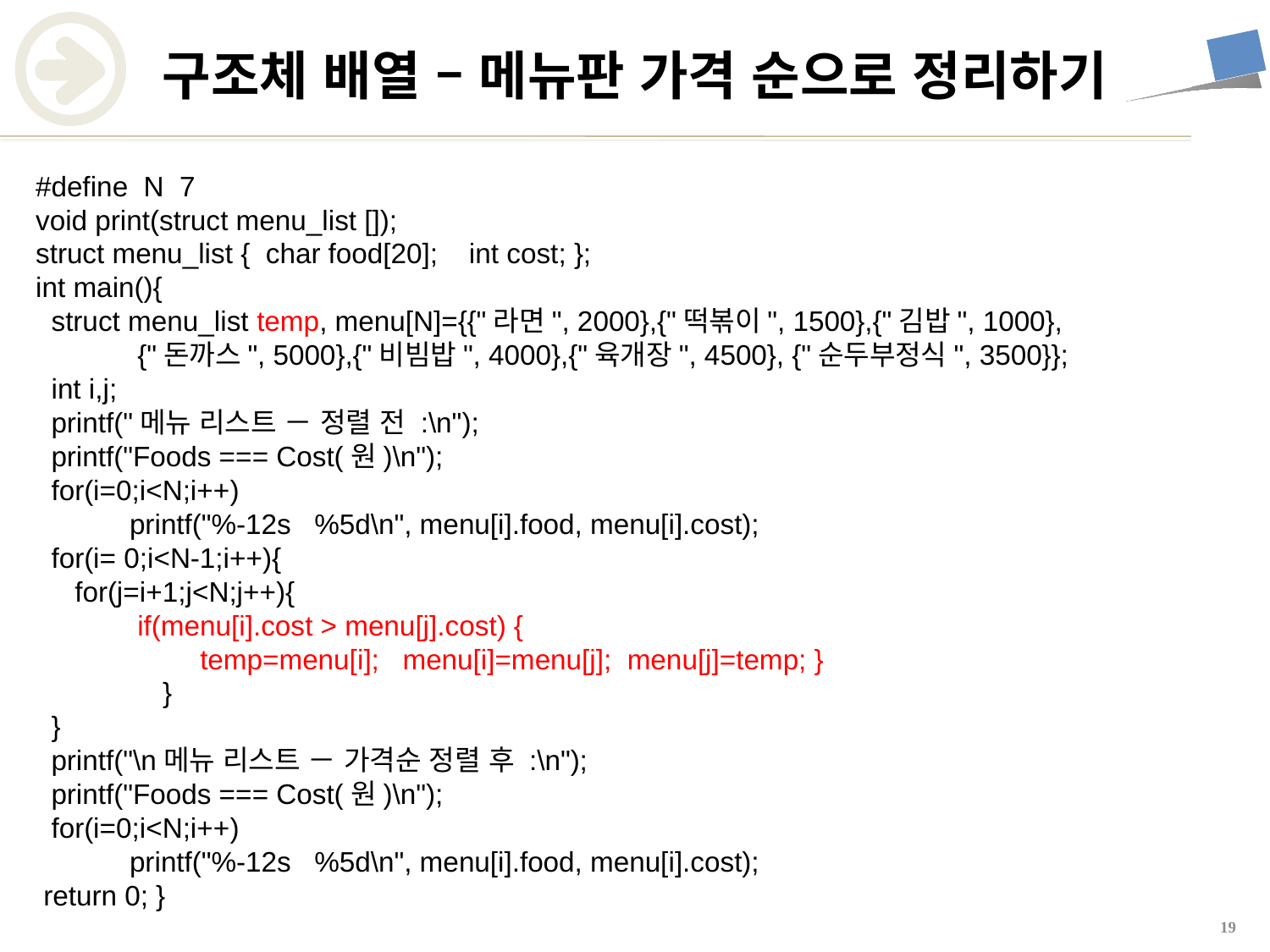

# 구조체 배열 – 메뉴판 가격 순으로 정리하기
#define  N  7
void print(struct menu_list []);
struct menu_list {  char food[20];    int cost; };
int main(){
  struct menu_list temp, menu[N]={{"라면", 2000},{"떡볶이", 1500},{"김밥", 1000},
             {"돈까스", 5000},{"비빔밥", 4000},{"육개장", 4500}, {"순두부정식", 3500}};
  int i,j;
  printf("메뉴 리스트 － 정렬 전 :\n");
  printf("Foods === Cost(원)\n");
  for(i=0;i<N;i++)
            printf("%-12s   %5d\n", menu[i].food, menu[i].cost);
  for(i= 0;i<N-1;i++){
     for(j=i+1;j<N;j++){
             if(menu[i].cost > menu[j].cost) {
                     temp=menu[i];   menu[i]=menu[j];  menu[j]=temp; }
	}
  }
  printf("\n메뉴 리스트 － 가격순 정렬 후 :\n");
  printf("Foods === Cost(원)\n");
  for(i=0;i<N;i++)
            printf("%-12s   %5d\n", menu[i].food, menu[i].cost);
 return 0; }
19